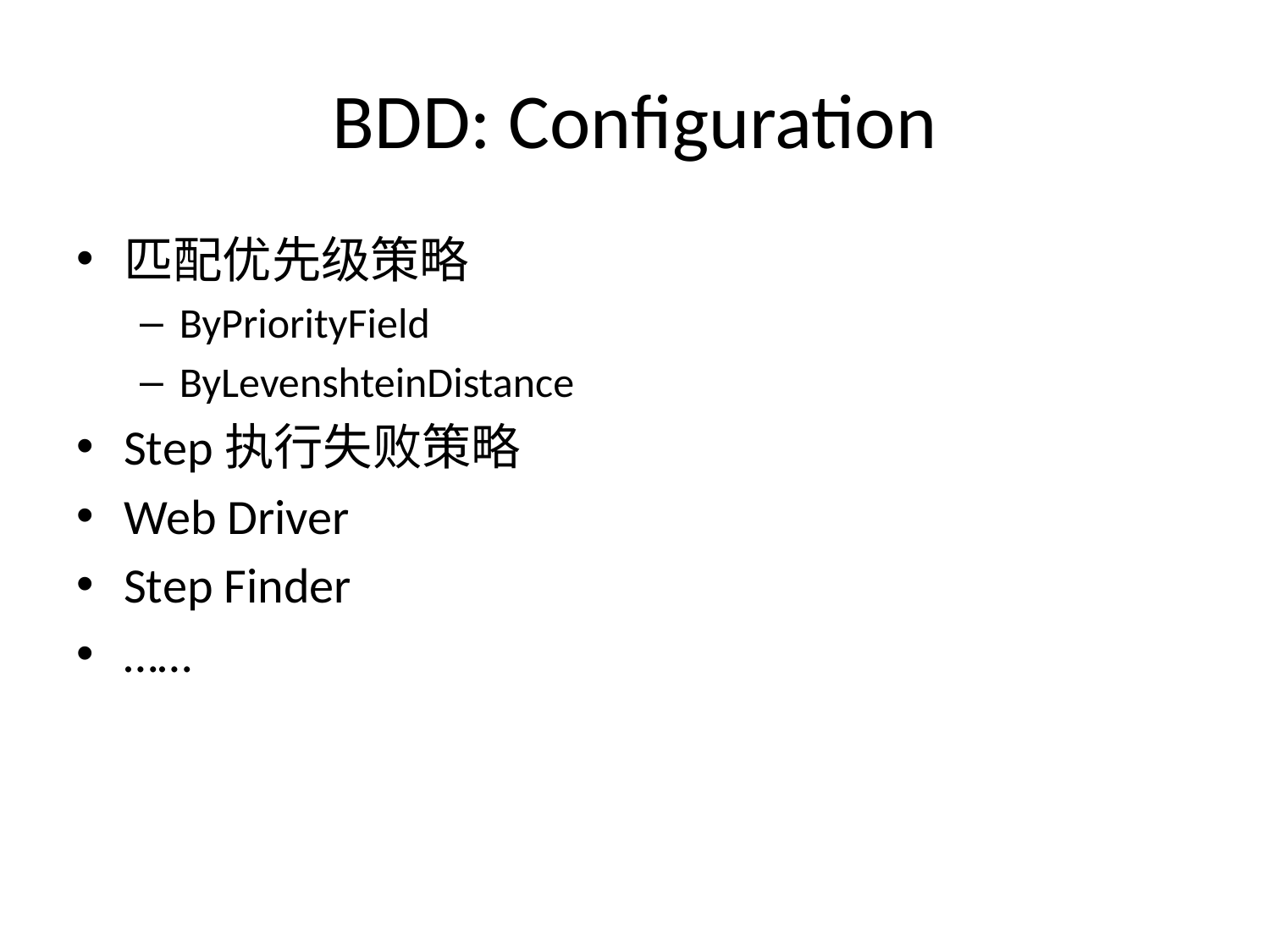

# BDD: Configuration
匹配优先级策略
ByPriorityField
ByLevenshteinDistance
Step执行失败策略
Web Driver
Step Finder
……